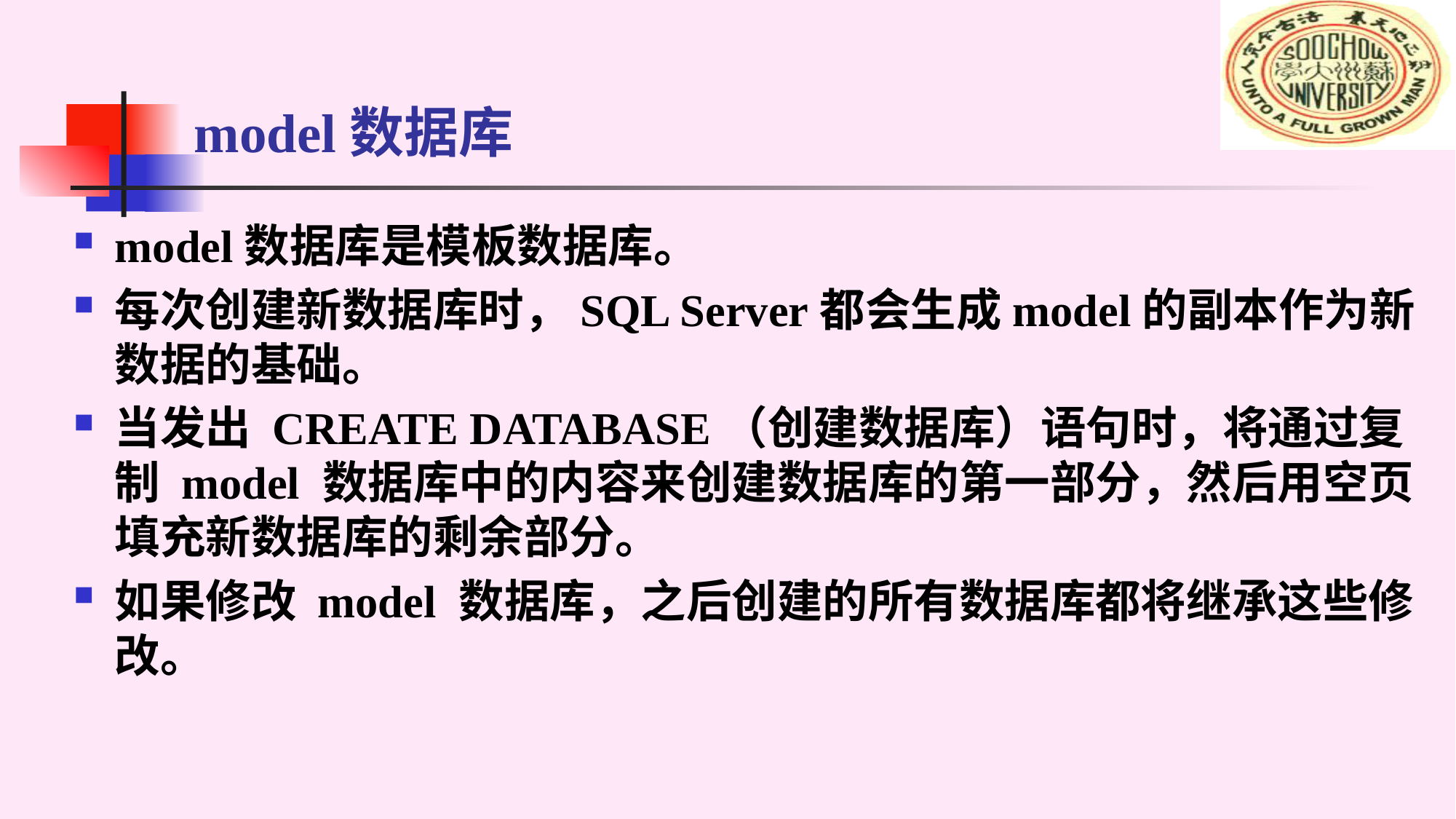

# model数据库
model数据库是模板数据库。
每次创建新数据库时，SQL Server都会生成model的副本作为新数据的基础。
当发出 CREATE DATABASE（创建数据库）语句时，将通过复制 model 数据库中的内容来创建数据库的第一部分，然后用空页填充新数据库的剩余部分。
如果修改 model 数据库，之后创建的所有数据库都将继承这些修改。